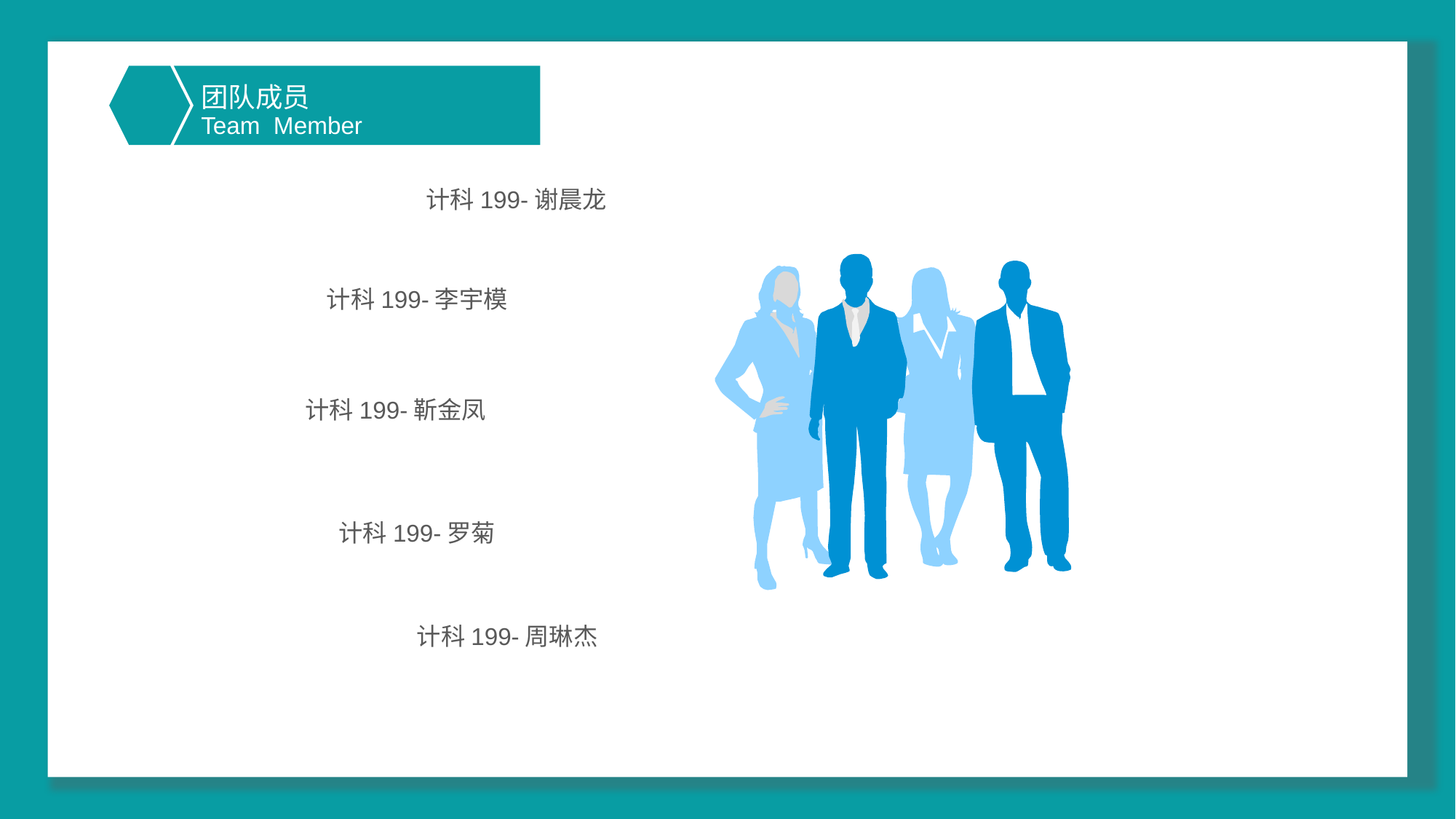

团队成员
选题的背景与意义

 Team  Member
计科199-谢晨龙

计科199-李宇模
计科199-靳金凤
计科199-罗菊
计科199-周琳杰